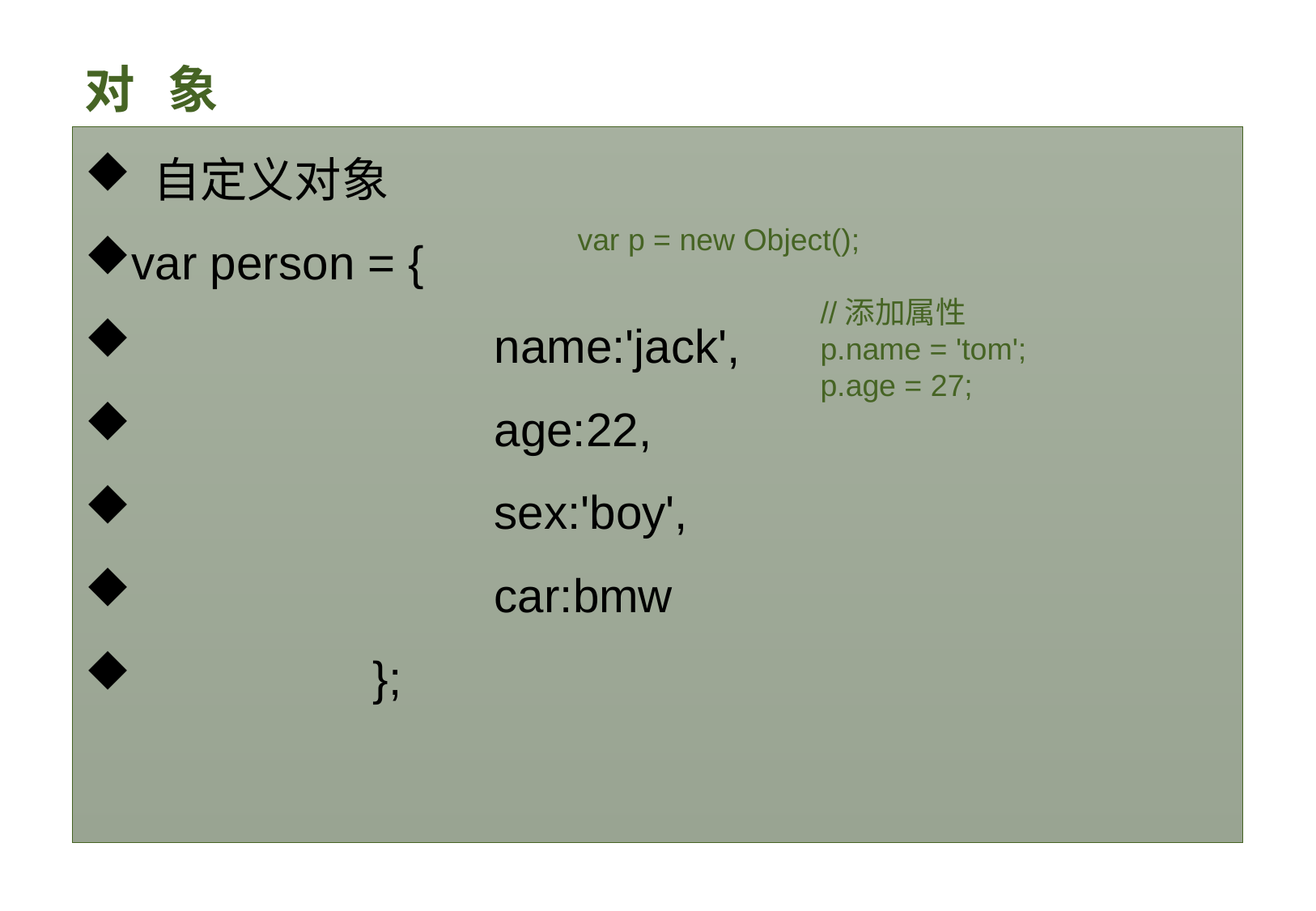

# 对  象
 自定义对象
var person = {
			name:'jack',
			age:22,
			sex:'boy',
			car:bmw
		};

var p = new Object();

		//添加属性
		p.name = 'tom';
		p.age = 27;